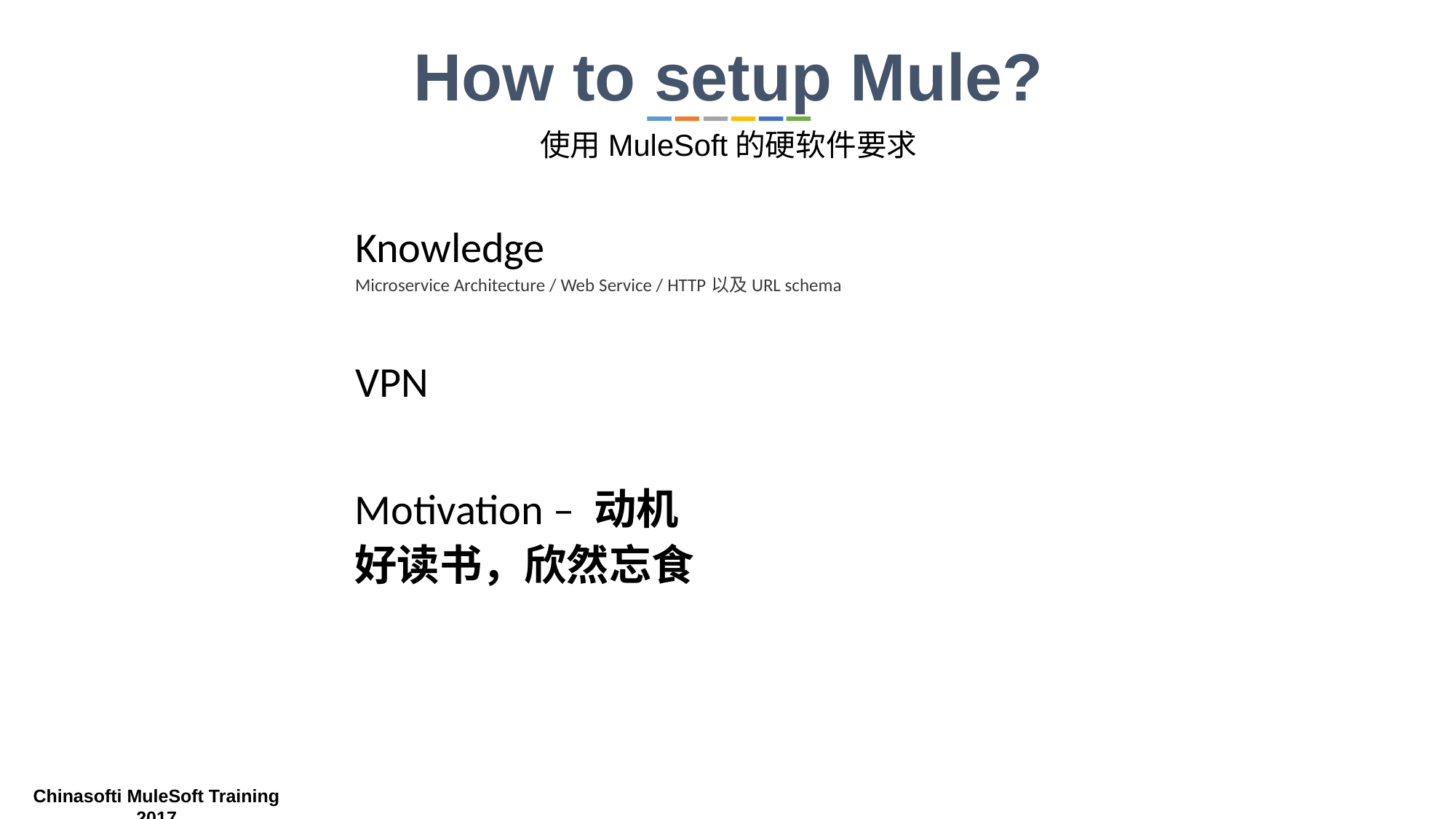

How to setup Mule?

使用MuleSoft的硬软件要求
Knowledge
Microservice Architecture / Web Service / HTTP以及URL schema
VPN
Motivation – 动机
好读书，欣然忘食
Chinasofti MuleSoft Training 2017